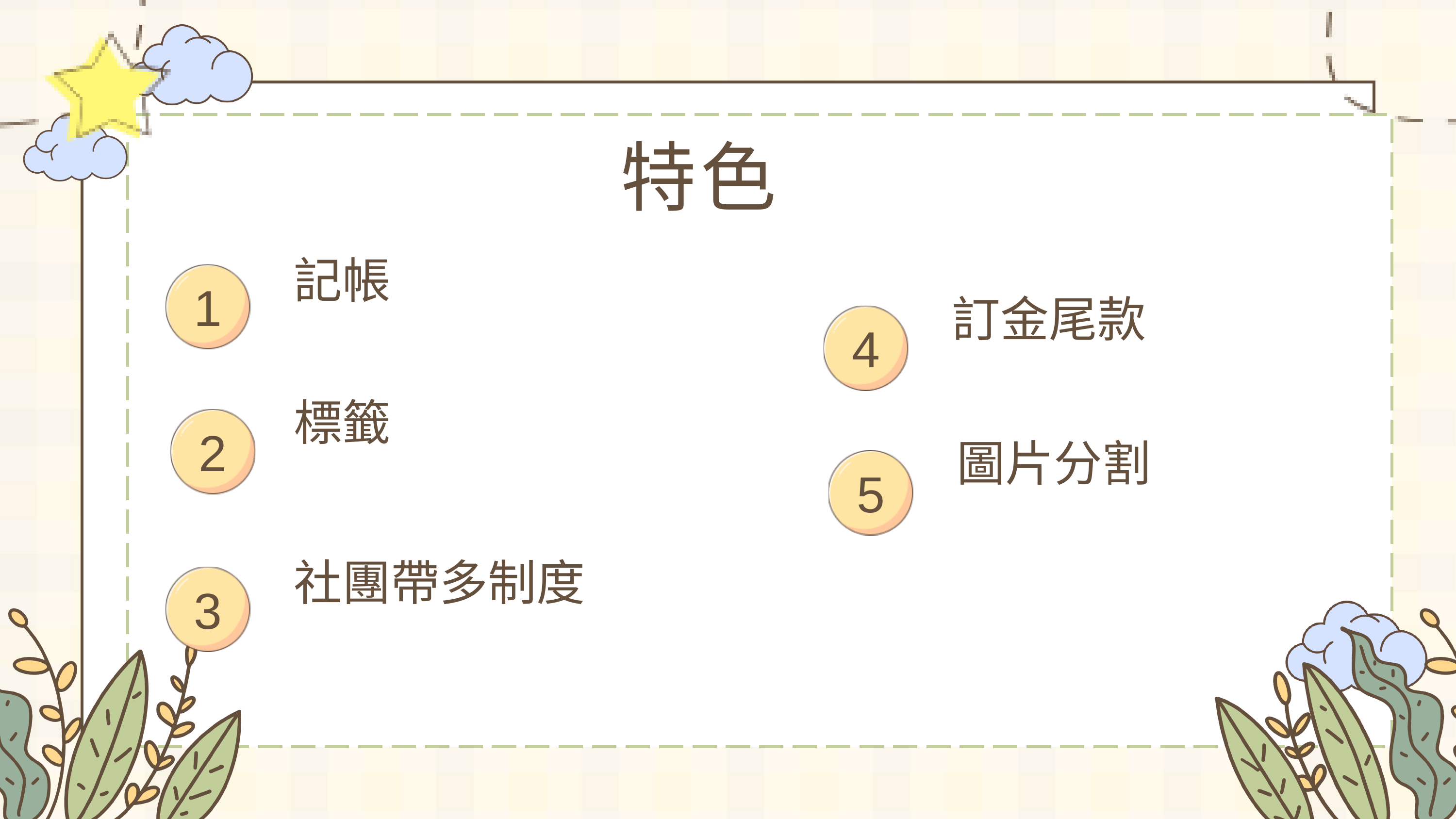

特色
記帳

1
訂金尾款

4
標籤

2
圖片分割

5
社團帶多制度

3